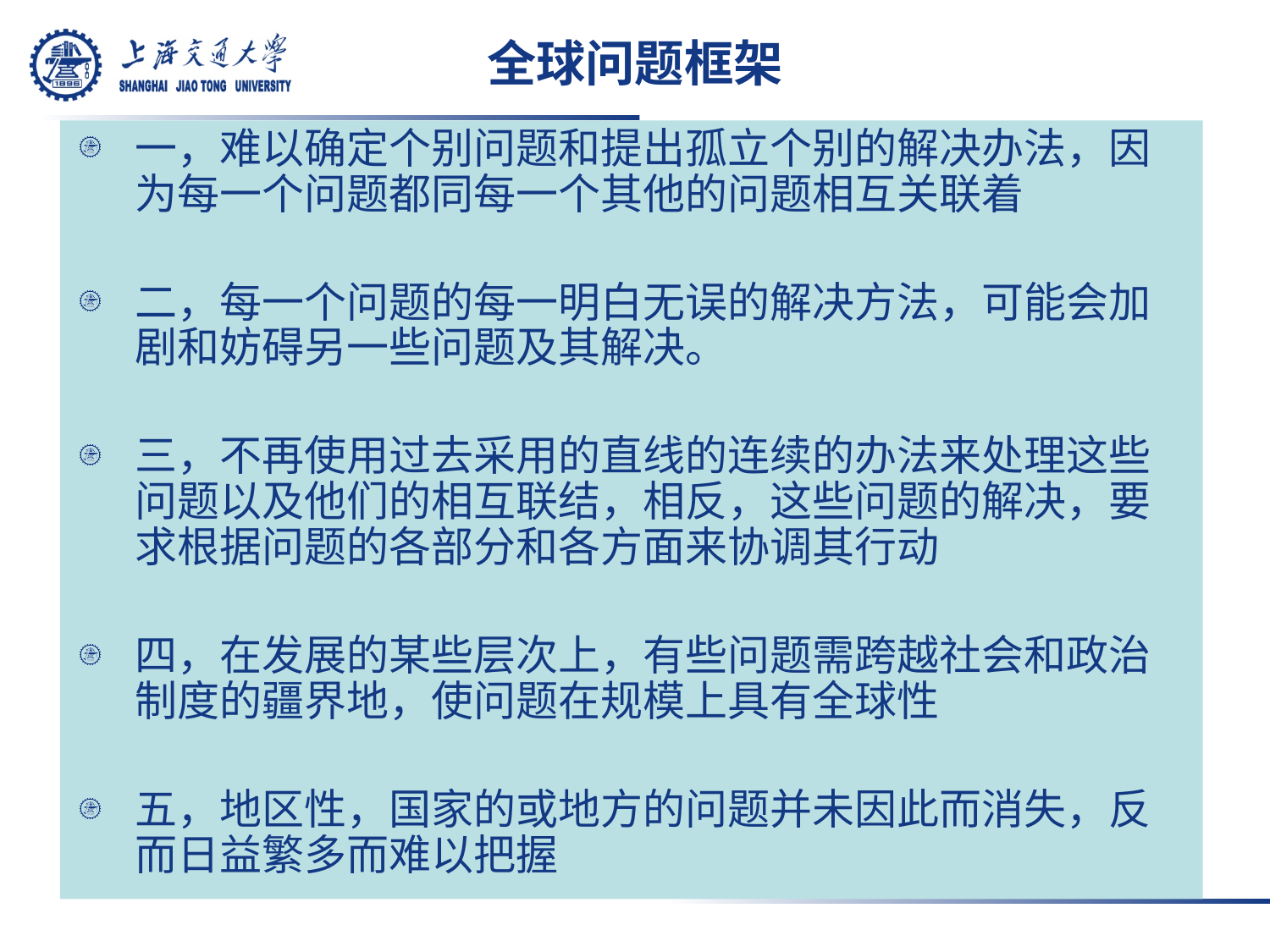

# 全球问题框架
一，难以确定个别问题和提出孤立个别的解决办法，因为每一个问题都同每一个其他的问题相互关联着

二，每一个问题的每一明白无误的解决方法，可能会加剧和妨碍另一些问题及其解决。

三，不再使用过去采用的直线的连续的办法来处理这些问题以及他们的相互联结，相反，这些问题的解决，要求根据问题的各部分和各方面来协调其行动

四，在发展的某些层次上，有些问题需跨越社会和政治制度的疆界地，使问题在规模上具有全球性

五，地区性，国家的或地方的问题并未因此而消失，反而日益繁多而难以把握